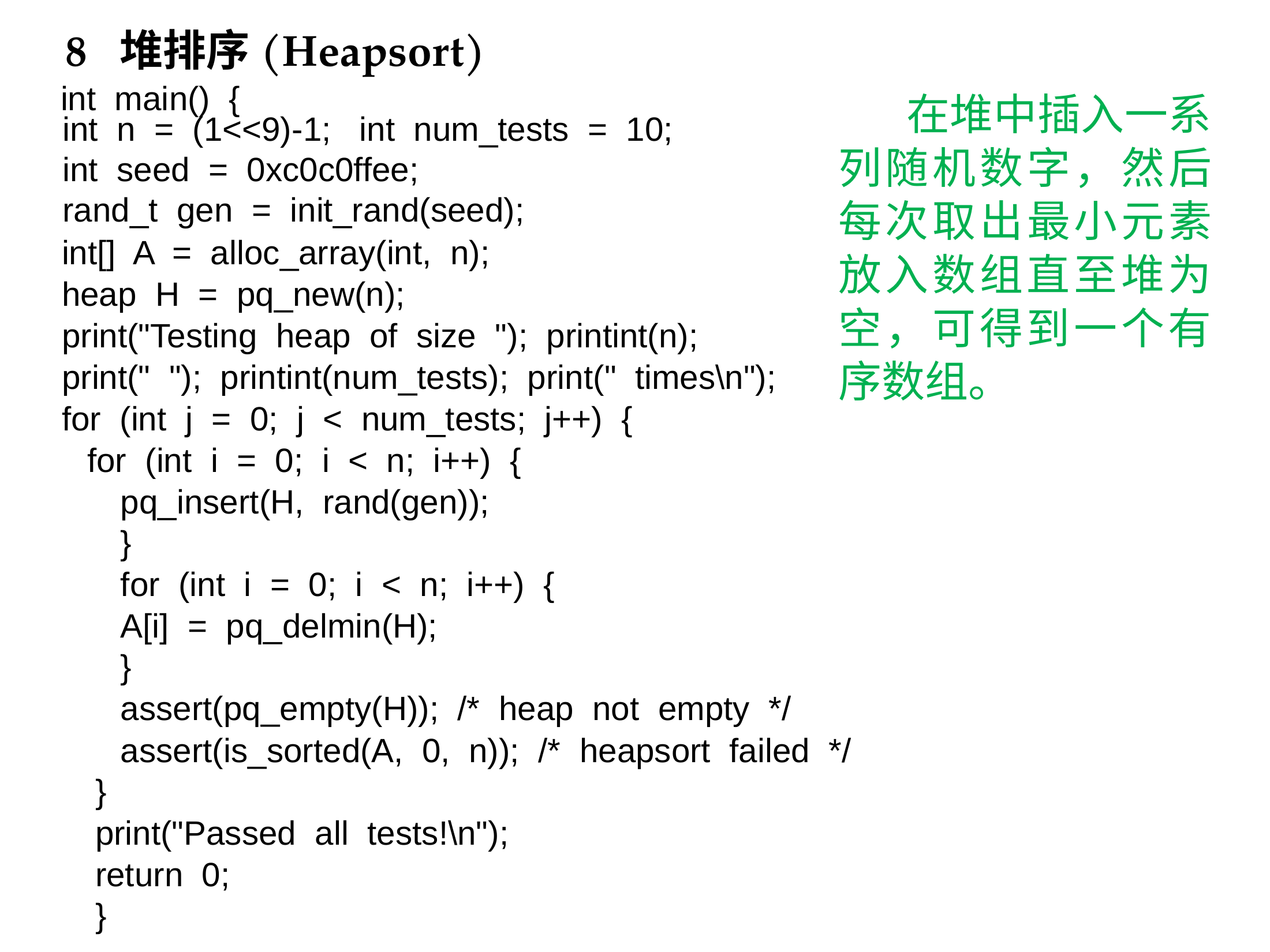

8  堆排序(Heapsort)
int  main()  {
在堆中插入一系列随机数字，然后每次取出最小元素放入数组直至堆为空，可得到一个有序数组。
int  n  =  (1<<9)-1;   int  num_tests  =  10;
int  seed  =  0xc0c0ffee;
rand_t  gen  =  init_rand(seed);
int[]  A  =  alloc_array(int,  n);
heap  H  =  pq_new(n);
print("Testing  heap  of  size  ");  printint(n);
print("  ");  printint(num_tests);  print("  times\n");
for  (int  j  =  0;  j  <  num_tests;  j++)  {
for  (int  i  =  0;  i  <  n;  i++)  {
pq_insert(H,  rand(gen));
}
for  (int  i  =  0;  i  <  n;  i++)  {
A[i]  =  pq_delmin(H);
}
assert(pq_empty(H));  /*  heap  not  empty  */
assert(is_sorted(A,  0,  n));  /*  heapsort  failed  */
}
print("Passed  all  tests!\n");
return  0;
}